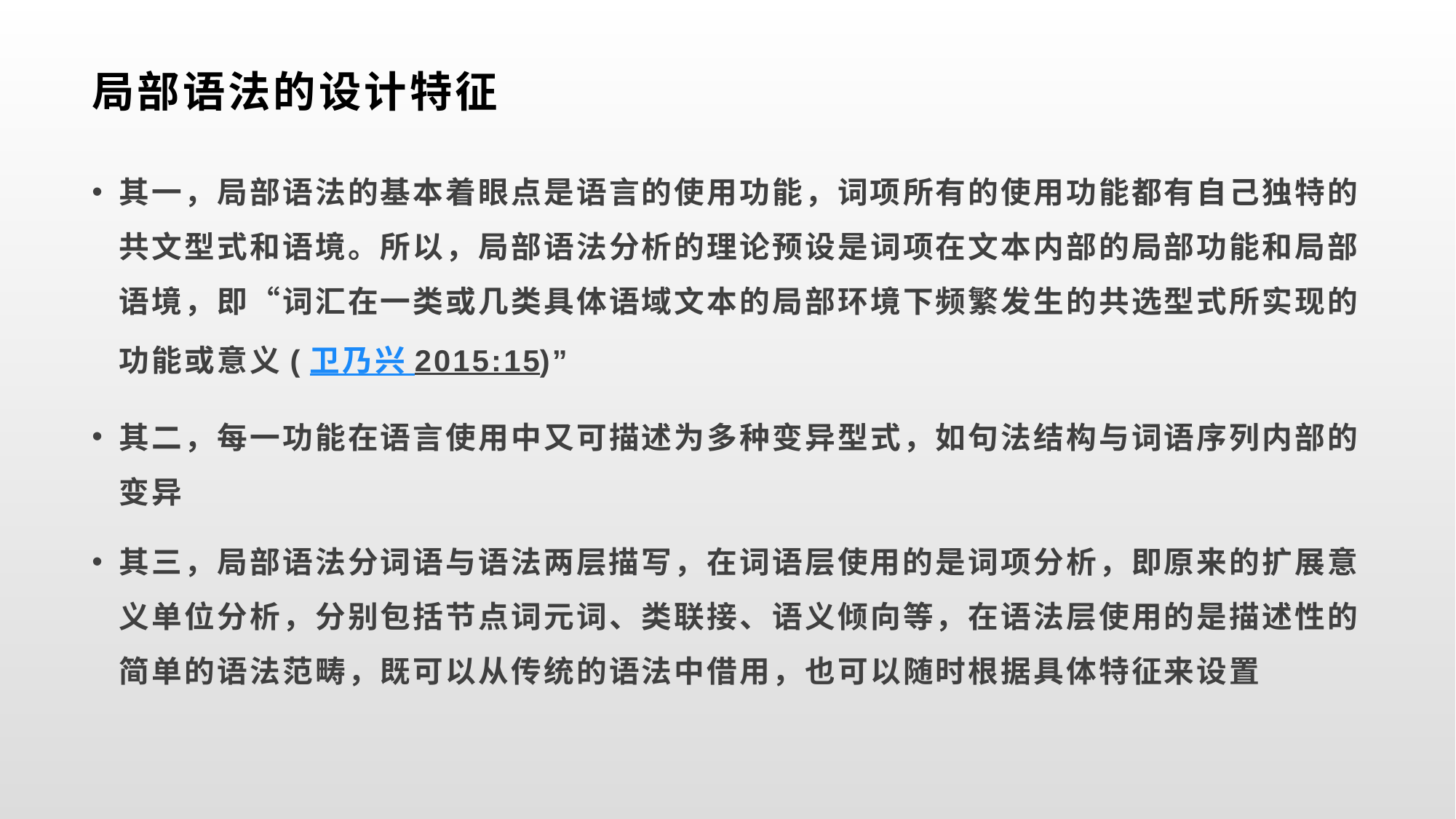

# 局部语法的设计特征
其一，局部语法的基本着眼点是语言的使用功能，词项所有的使用功能都有自己独特的共文型式和语境。所以，局部语法分析的理论预设是词项在文本内部的局部功能和局部语境，即“词汇在一类或几类具体语域文本的局部环境下频繁发生的共选型式所实现的功能或意义(卫乃兴 2015:15)”
其二，每一功能在语言使用中又可描述为多种变异型式，如句法结构与词语序列内部的变异
其三，局部语法分词语与语法两层描写，在词语层使用的是词项分析，即原来的扩展意义单位分析，分别包括节点词元词、类联接、语义倾向等，在语法层使用的是描述性的简单的语法范畴，既可以从传统的语法中借用，也可以随时根据具体特征来设置